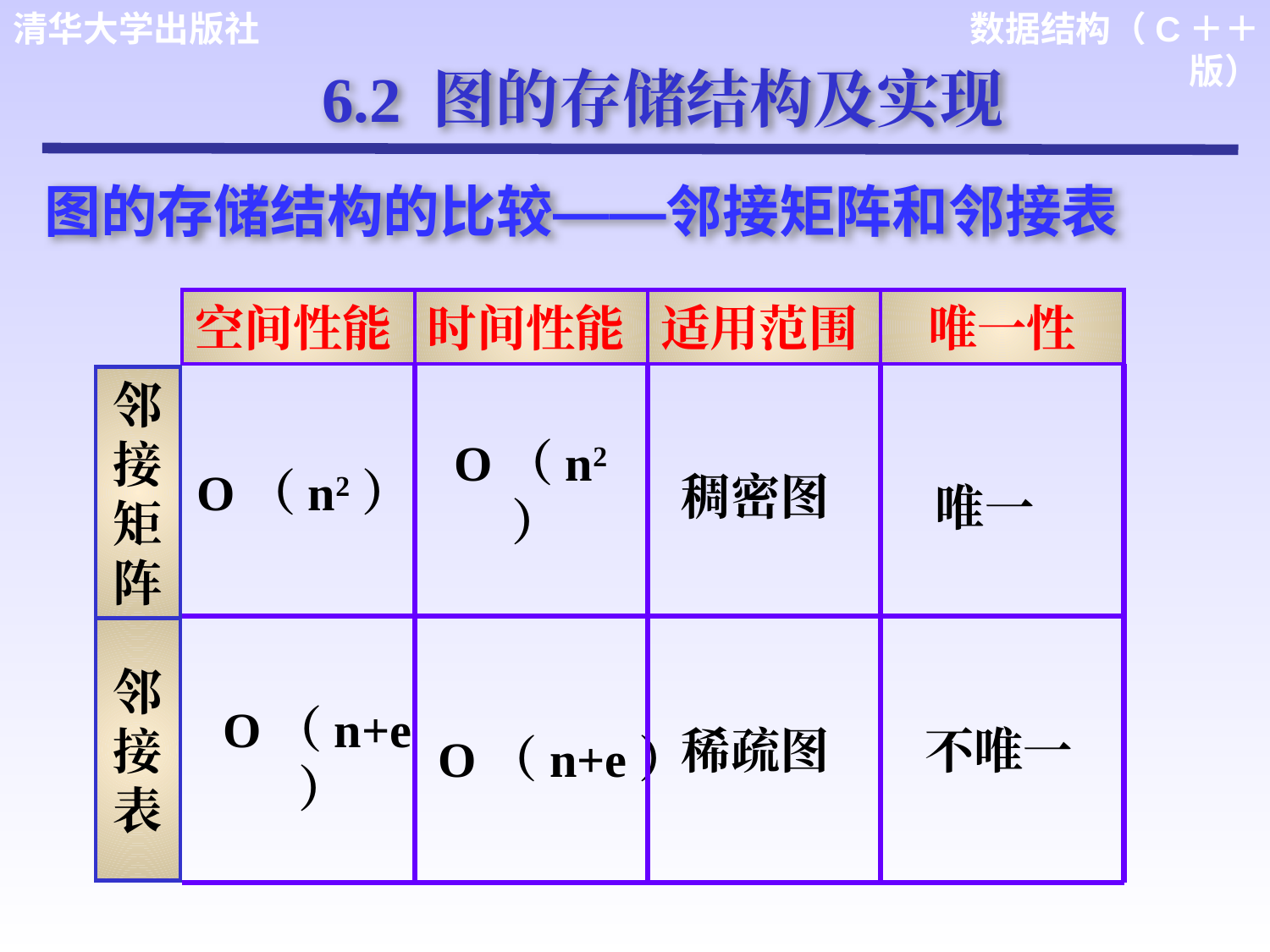

6.2 图的存储结构及实现
图的存储结构的比较——邻接矩阵和邻接表
空间性能
时间性能
适用范围
唯一性
邻
接
矩
阵
邻
接
表
O（n2）
O（n2）
O（n+e）
稠密图
稀疏图
唯一
不唯一
O（n+e）